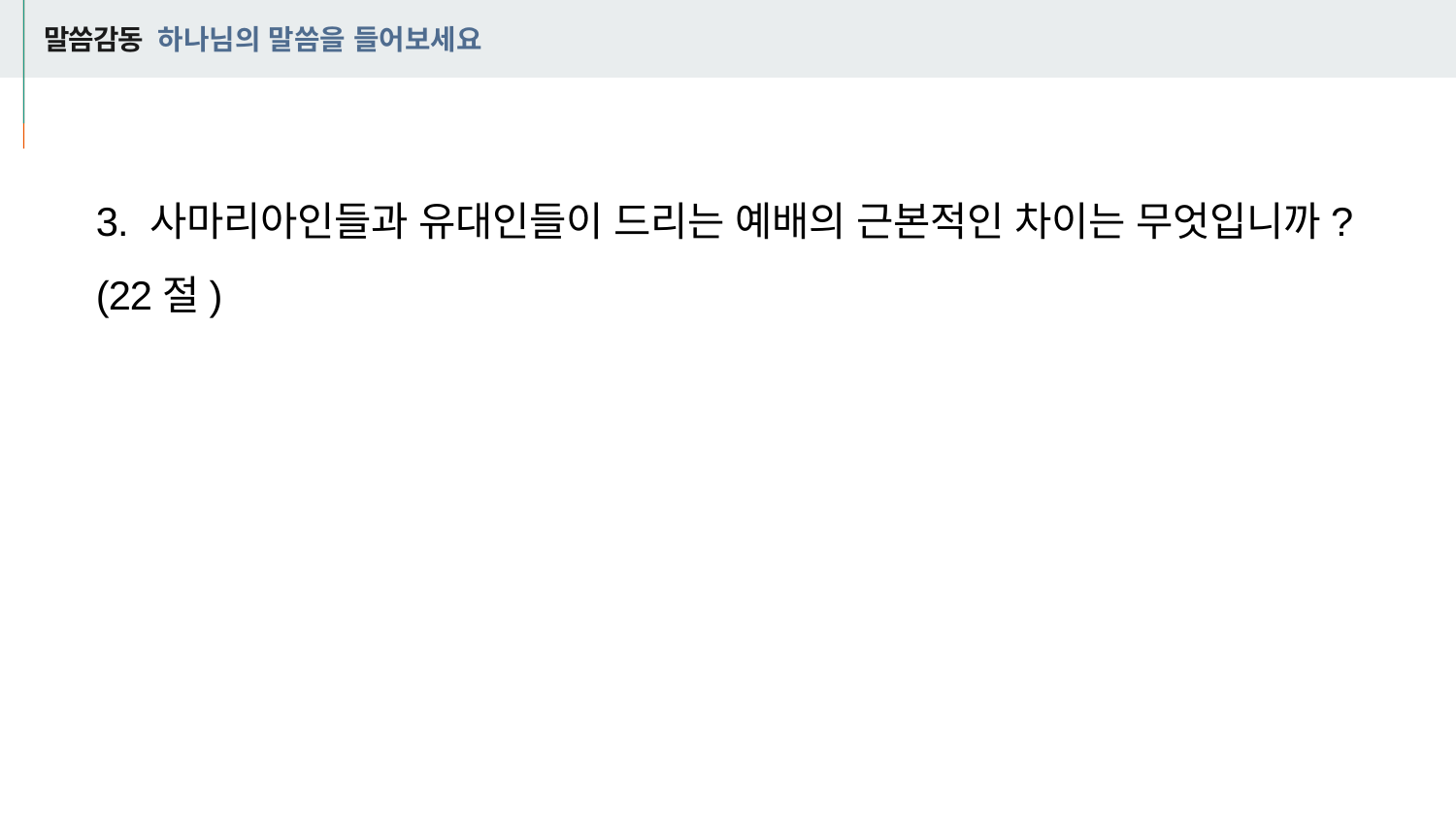

# 말씀감동  하나님의 말씀을 들어보세요
3. 사마리아인들과 유대인들이 드리는 예배의 근본적인 차이는 무엇입니까?  (22절)